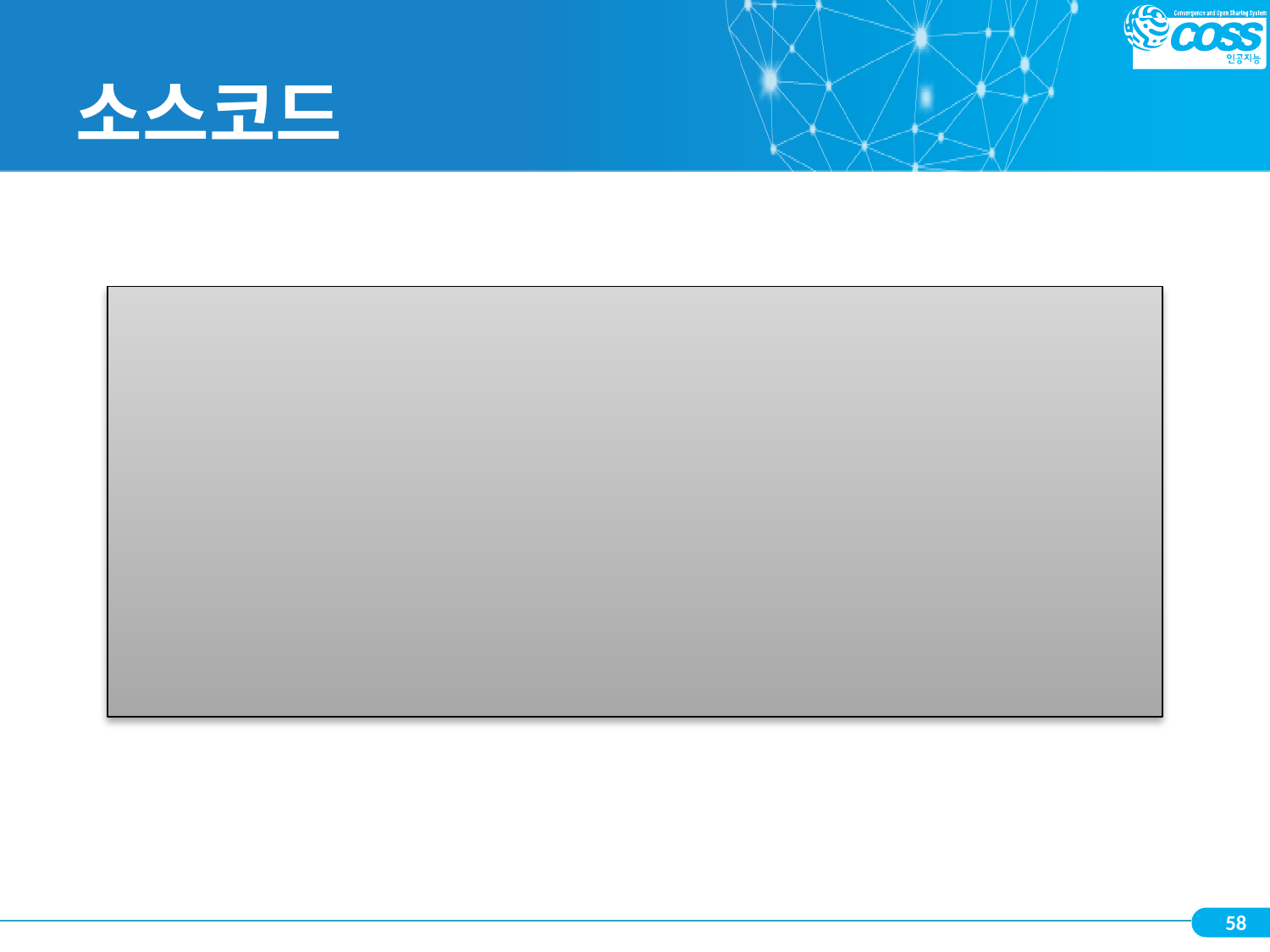

# 소스코드

>>> radius = 5.0
>>> area = 3.141592 * radius * radius
>>> print('원의 면적은', area)
원의 면적은 78.5398
>>> area = 3.141592 * radius**2
>>> print('원의 면적은', area)
원의 면적은 78.5398